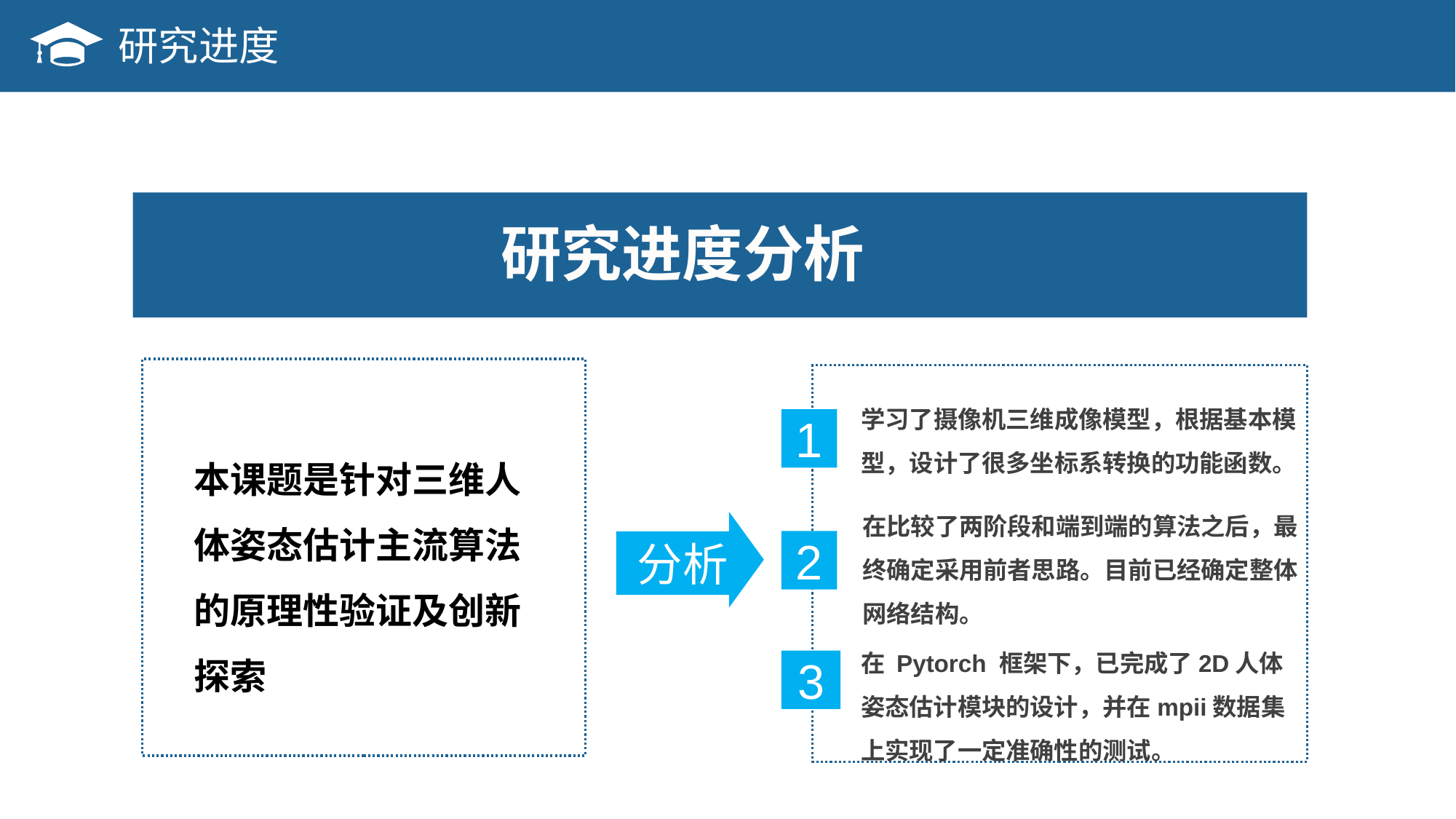

研究进度

研究进度分析

本课题是针对三维人体姿态估计主流算法的原理性验证及创新探索

学习了摄像机三维成像模型，根据基本模
型，设计了很多坐标系转换的功能函数。
1
在比较了两阶段和端到端的算法之后，最终确定采用前者思路。目前已经确定整体网络结构。
2

分析
在 Pytorch 框架下，已完成了2D人体姿态估计模块的设计，并在mpii数据集上实现了一定准确性的测试。
3